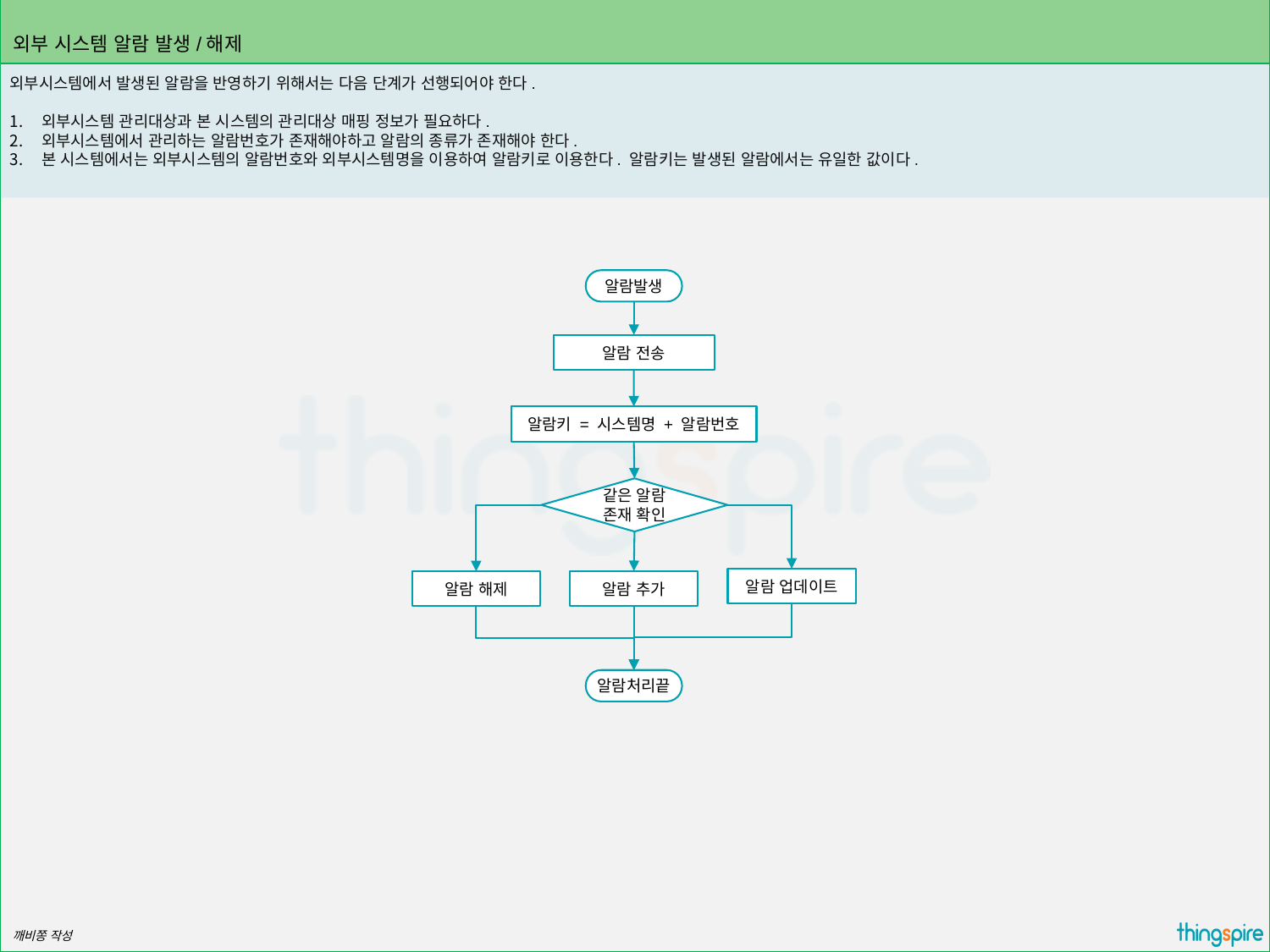

# 외부 시스템 알람 발생/해제
외부시스템에서 발생된 알람을 반영하기 위해서는 다음 단계가 선행되어야 한다.

외부시스템 관리대상과 본 시스템의 관리대상 매핑 정보가 필요하다.
외부시스템에서 관리하는 알람번호가 존재해야하고 알람의 종류가 존재해야 한다.
본 시스템에서는 외부시스템의 알람번호와 외부시스템명을 이용하여 알람키로 이용한다. 알람키는 발생된 알람에서는 유일한 값이다.

알람발생
알람 전송
알람키 = 시스템명 + 알람번호
같은 알람 존재 확인
알람 업데이트
알람 추가
알람 해제
알람처리끝